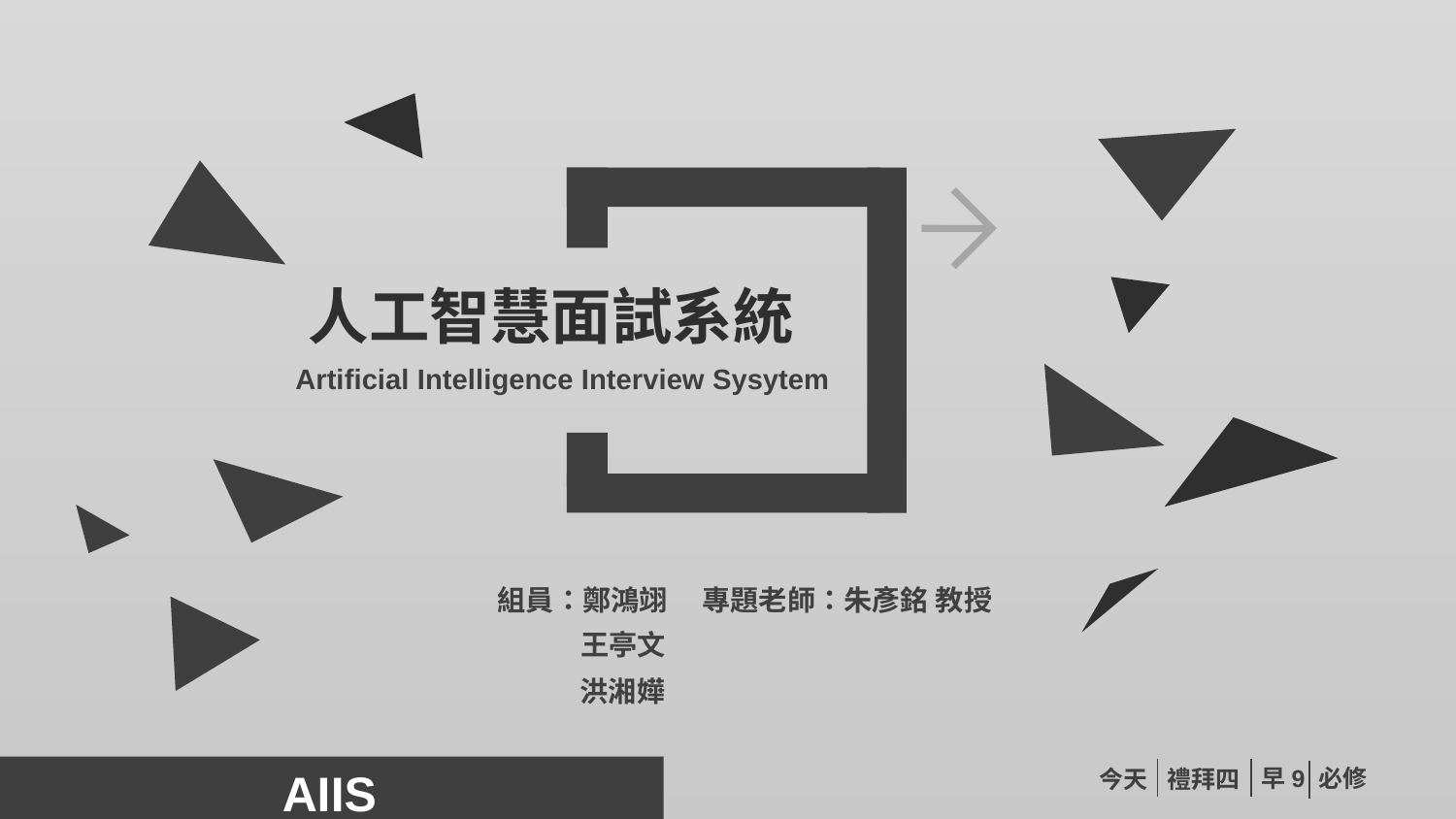

人工智慧面試系統

Artificial Intelligence Interview Sysytem

組員：鄭鴻翊
專題老師：朱彥銘 教授

王亭文
洪湘嬅

早9
必修
今天
禮拜四
AIIS